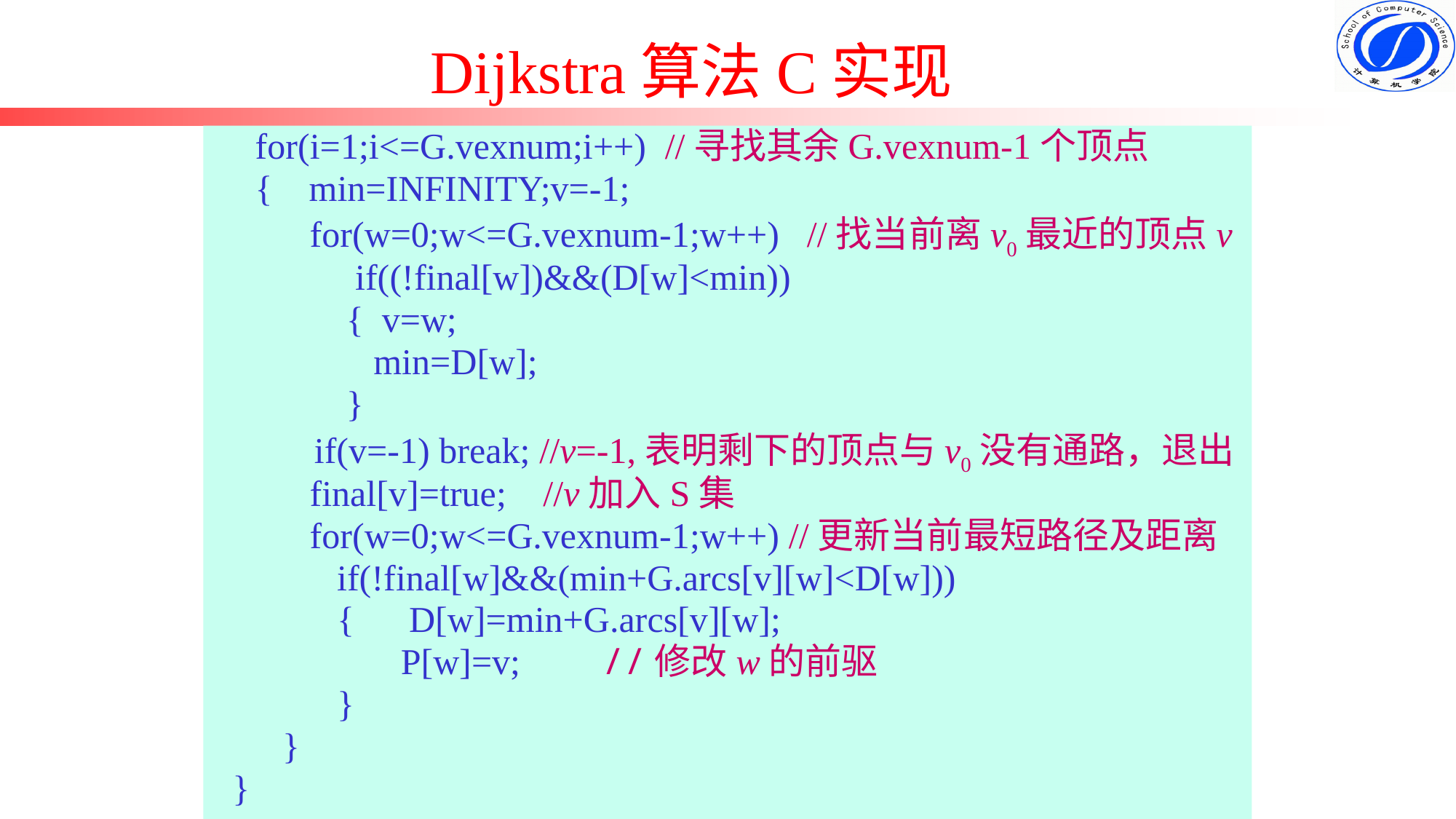

# Dijkstra算法C实现
    	for(i=1;i<=G.vexnum;i++)  //寻找其余G.vexnum-1个顶点
	{    min=INFINITY;v=-1;
	      for(w=0;w<=G.vexnum-1;w++)   //找当前离v0最近的顶点v
	           if((!final[w])&&(D[w]<min))
	          {  v=w;
	             min=D[w];
	          }
           if(v=-1) break; //v=-1,表明剩下的顶点与v0没有通路，退出
	      final[v]=true;    //v加入S集
	      for(w=0;w<=G.vexnum-1;w++) //更新当前最短路径及距离
	         if(!final[w]&&(min+G.arcs[v][w]<D[w]))
	         {      D[w]=min+G.arcs[v][w];
	                P[w]=v;         //修改w的前驱
	         }
	   }
  }